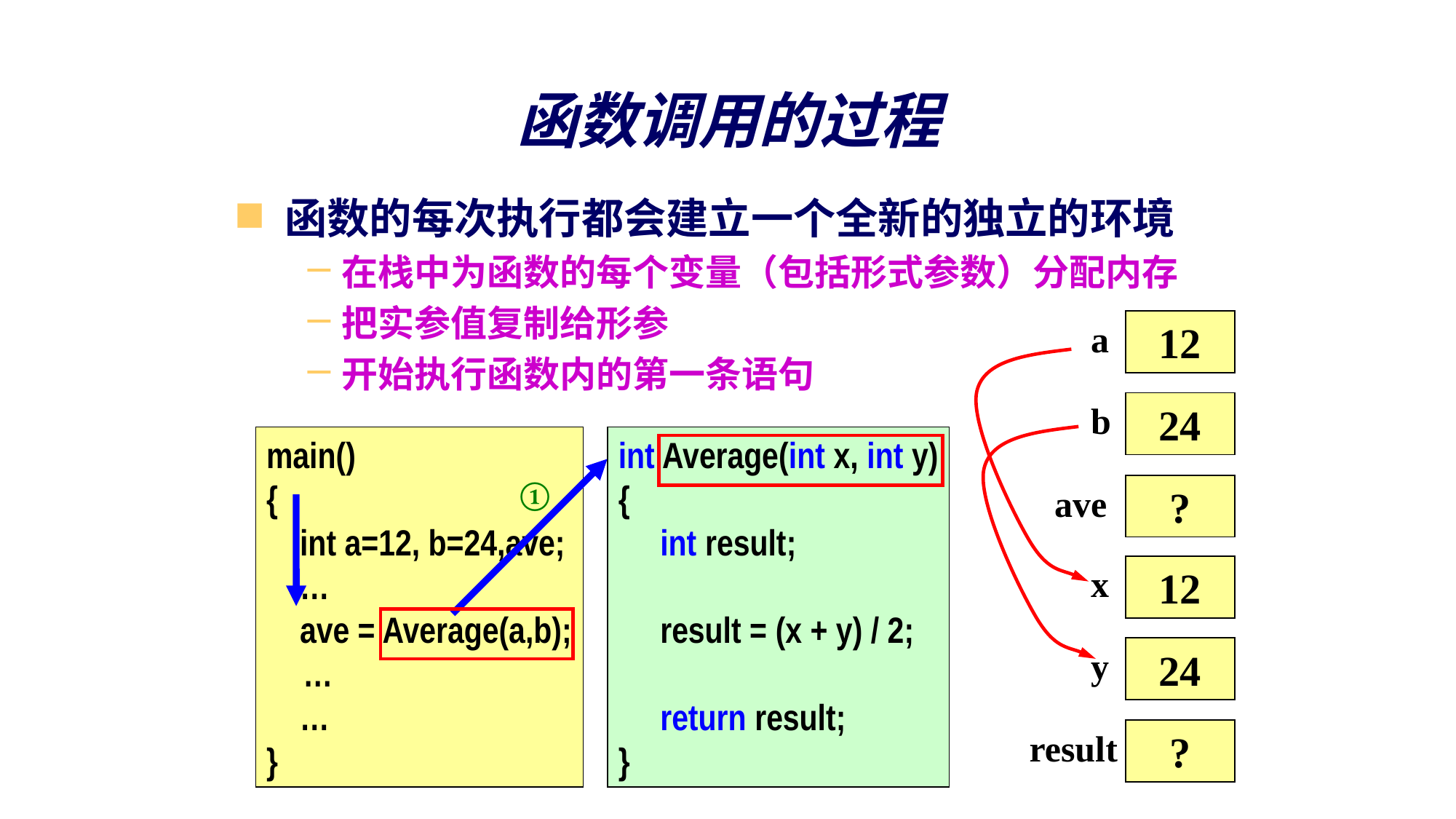

函数调用的过程
函数的每次执行都会建立一个全新的独立的环境
在栈中为函数的每个变量（包括形式参数）分配内存
把实参值复制给形参
开始执行函数内的第一条语句

       a
12
       b
24
ave
?

main()
{
    int a=12, b=24,ave;
    …
    ave = Average(a,b);
    …
    …
}
int Average(int x, int y)
{
     int result;

     result = (x + y) / 2;

     return result;
}

①

       x
?
       y
?
result
?
12

24